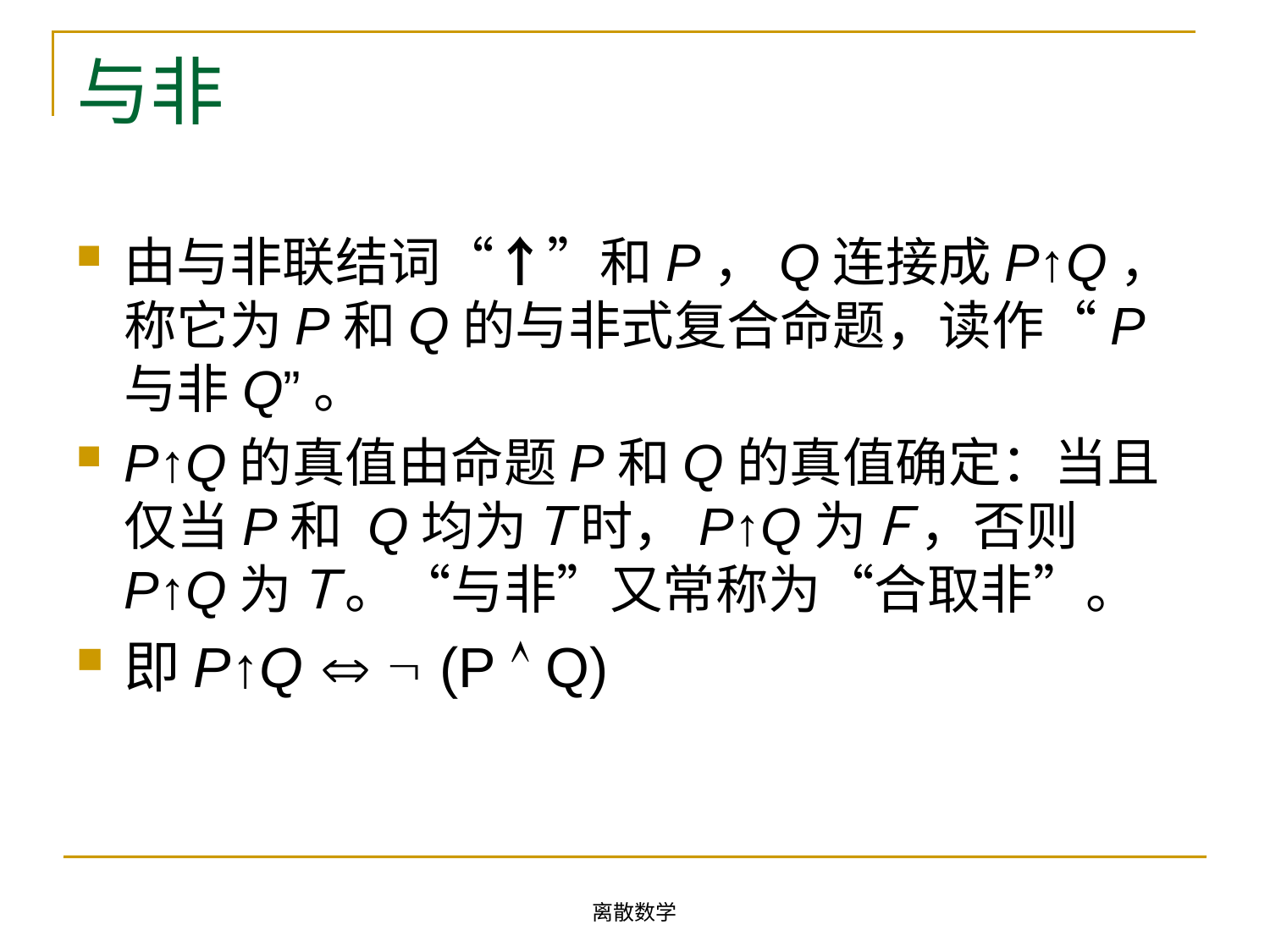

# 与非
由与非联结词“↑”和P，Q连接成P↑Q，称它为P和Q的与非式复合命题，读作“P与非Q”。
P↑Q的真值由命题P和Q的真值确定：当且仅当P和 Q均为Ｔ时，P↑Q为Ｆ，否则P↑Q为Ｔ。“与非”又常称为“合取非”。
即P↑Q ⇔ ¬ (P ∧ Q)

60
离散数学